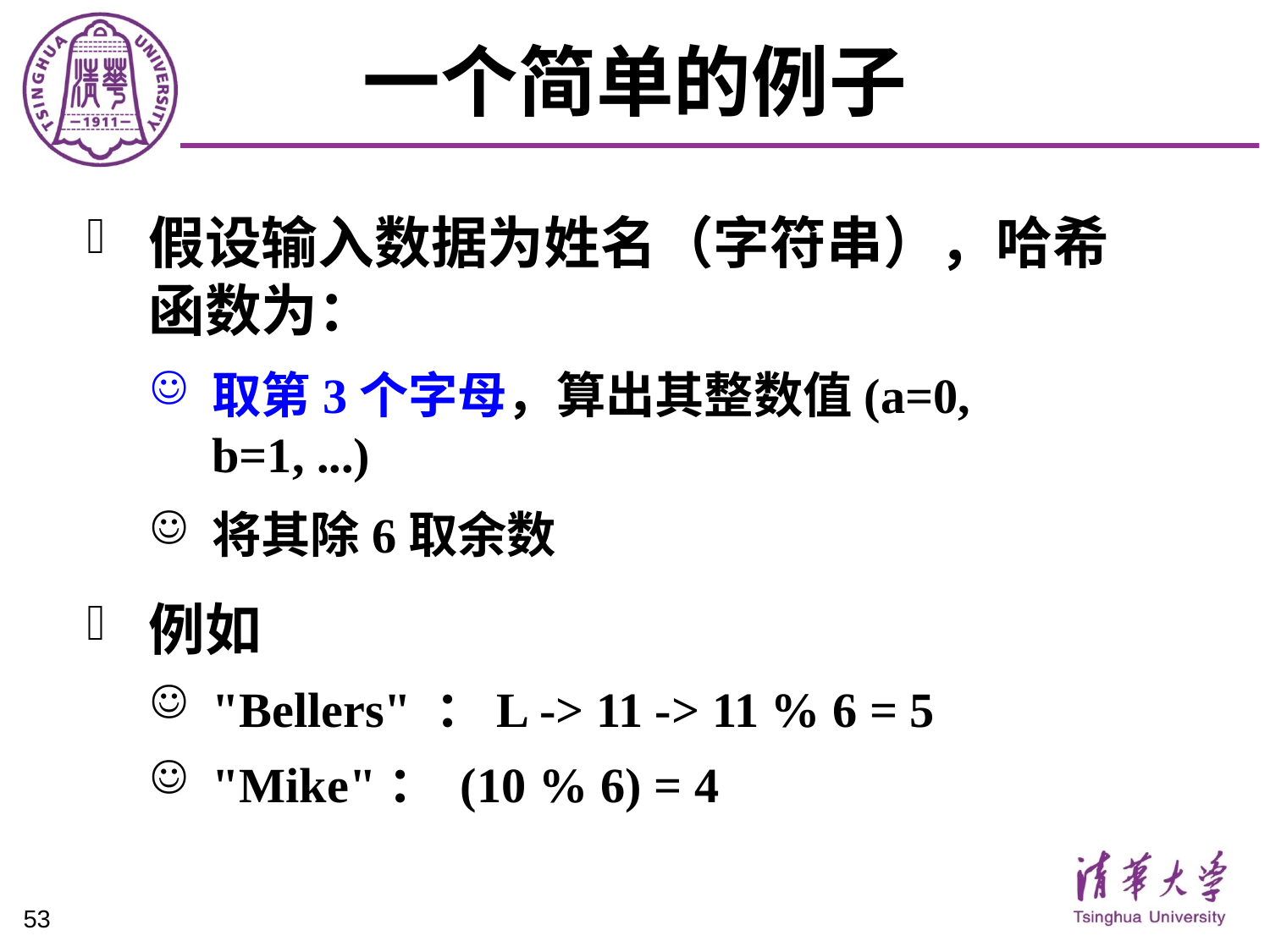

# 一个简单的例子
假设输入数据为姓名（字符串），哈希函数为：
取第3个字母，算出其整数值(a=0, b=1, ...)
将其除6取余数
例如
"Bellers" ：L -> 11 -> 11 % 6 = 5
"Mike"： (10 % 6) = 4
53